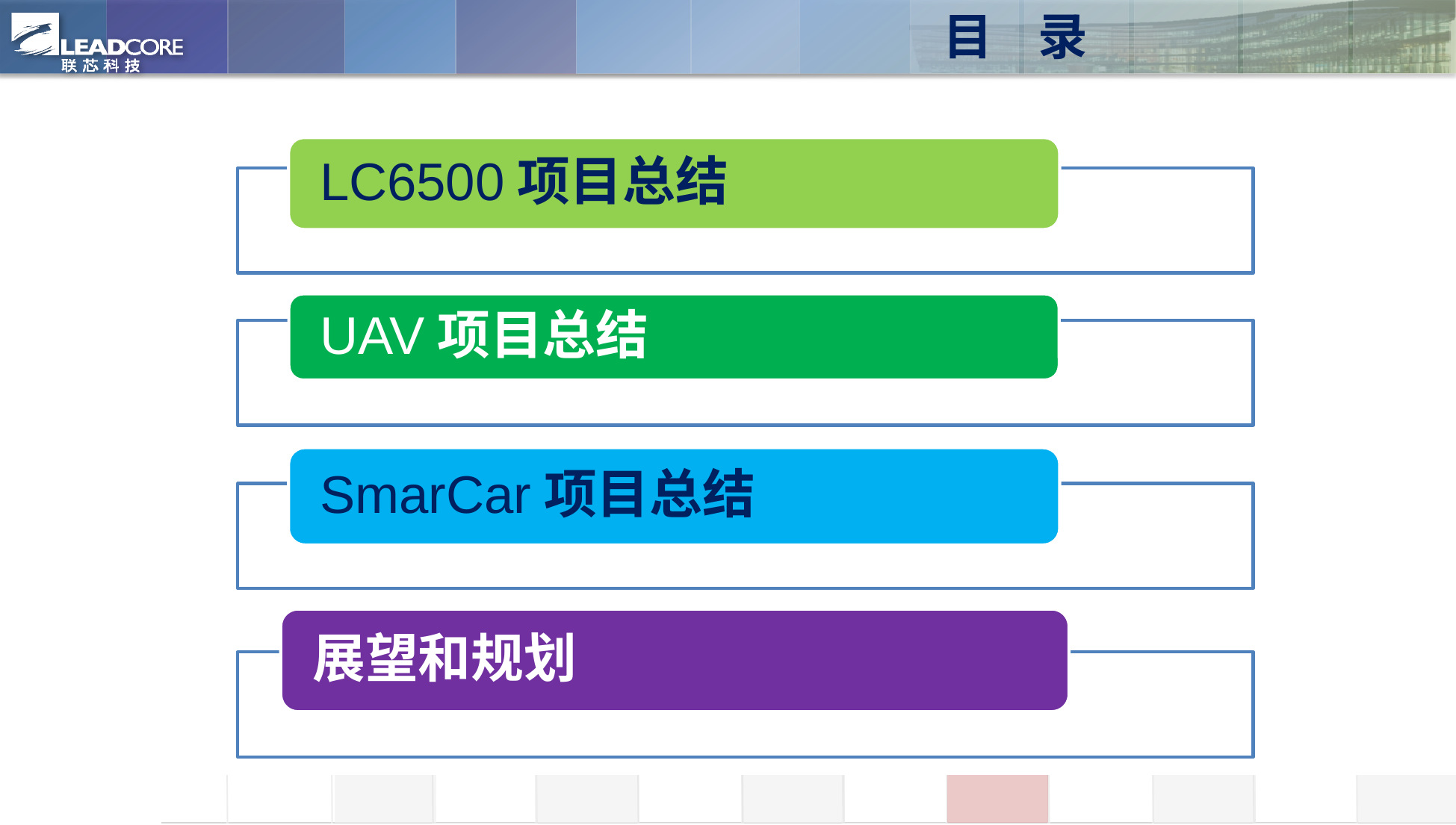

# 目    录
LC6500项目总结
UAV项目总结
SmarCar项目总结
展望和规划
2